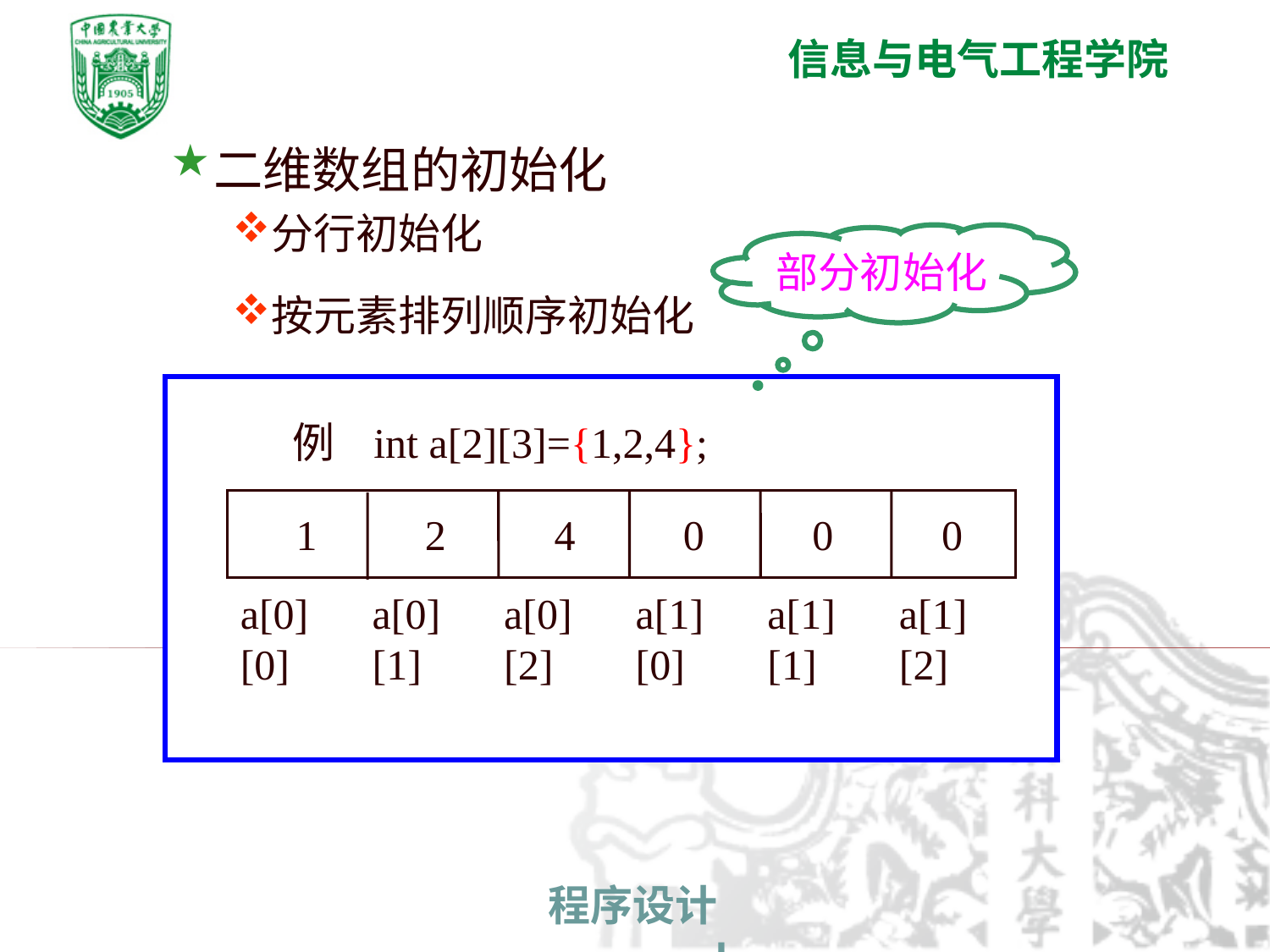

二维数组的初始化
分行初始化
部分初始化

           例   int a[2][3]={1,2,4};

1
2
4
0
0
0
a[0][0]
a[0][1]
a[0][2]
a[1][0]
a[1][1]
a[1][2]
按元素排列顺序初始化